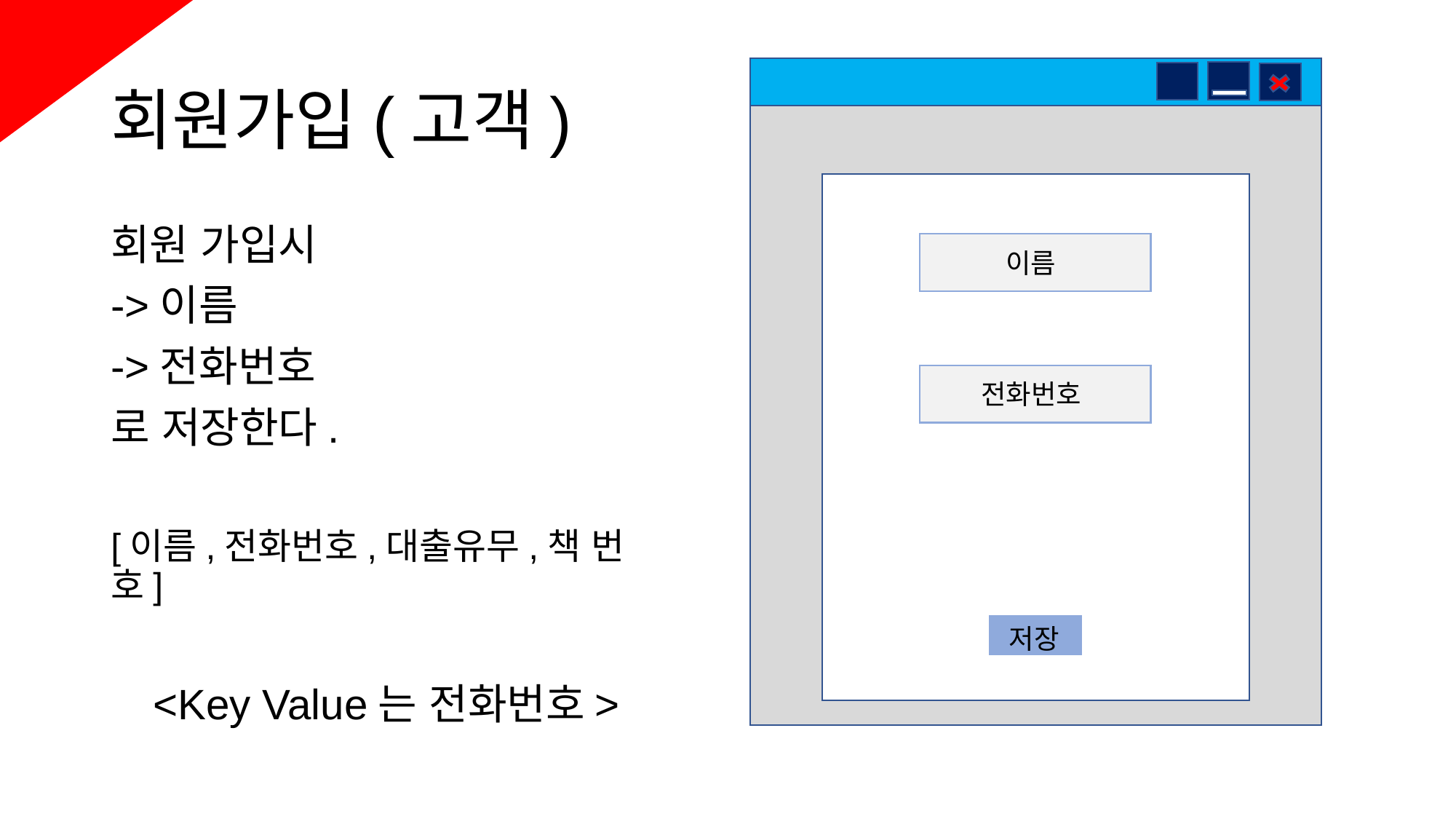

# 회원가입(고객)

회원 가입시
->이름
->전화번호
로 저장한다.

[이름,전화번호,대출유무,책 번호]

<Key Value는 전화번호>

이름

전화번호

저장